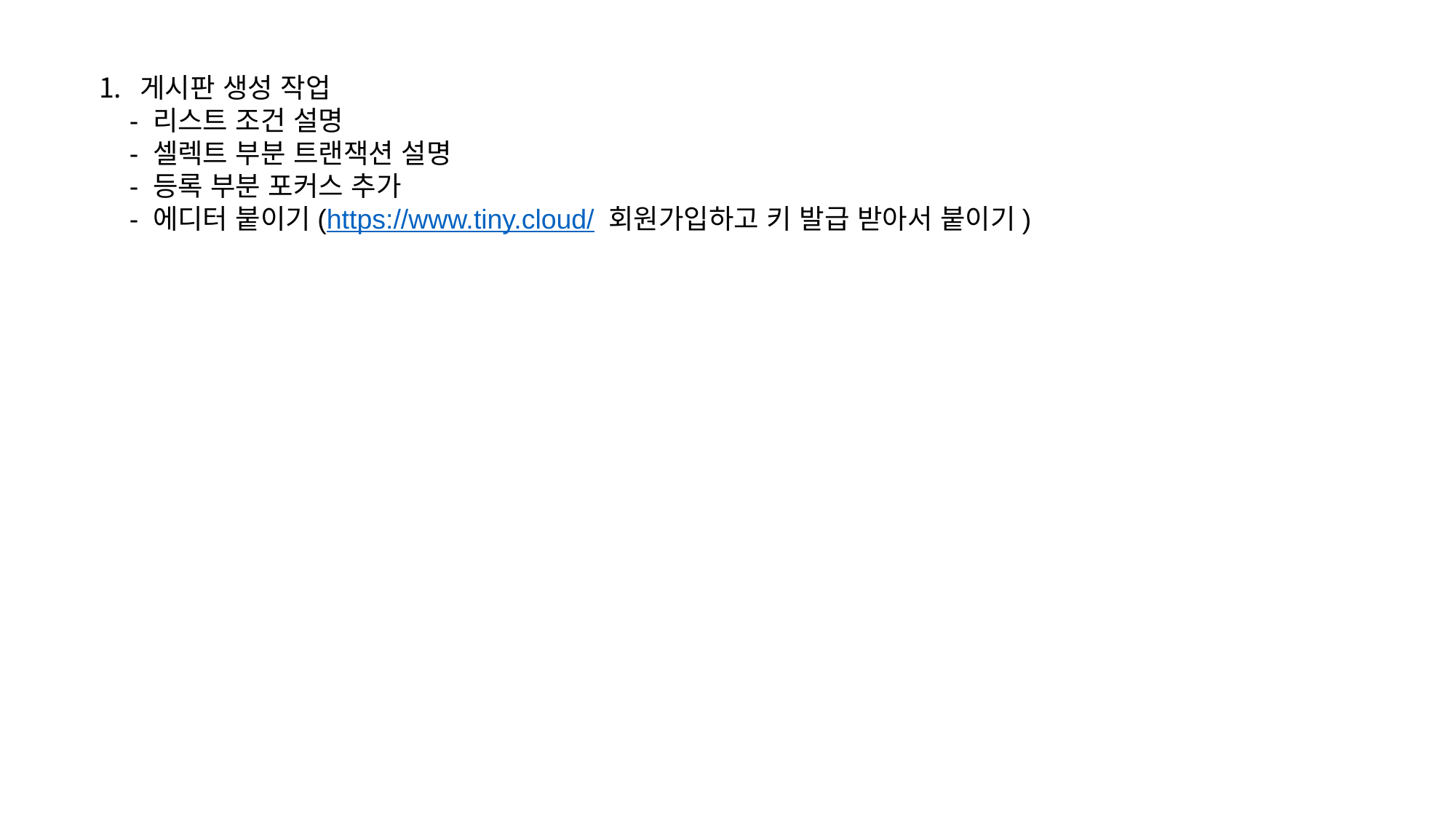

게시판 생성 작업
    - 리스트 조건 설명
    - 셀렉트 부분 트랜잭션 설명
    - 등록 부분 포커스 추가
    - 에디터 붙이기(https://www.tiny.cloud/ 회원가입하고 키 발급 받아서 붙이기)